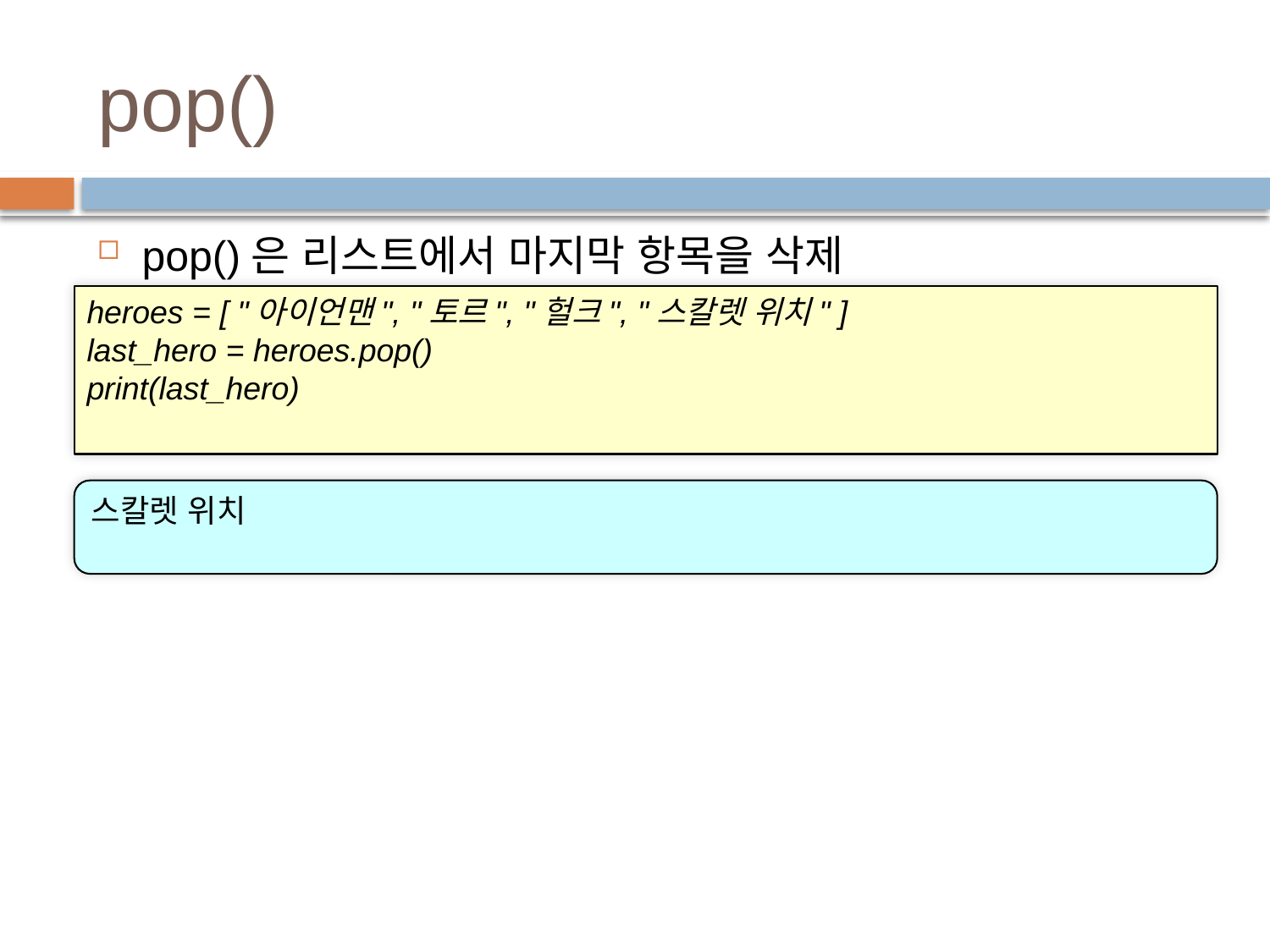

# pop()
pop()은 리스트에서 마지막 항목을 삭제
heroes = [ "아이언맨", "토르", "헐크", "스칼렛 위치" ]
last_hero = heroes.pop()
print(last_hero)
스칼렛 위치